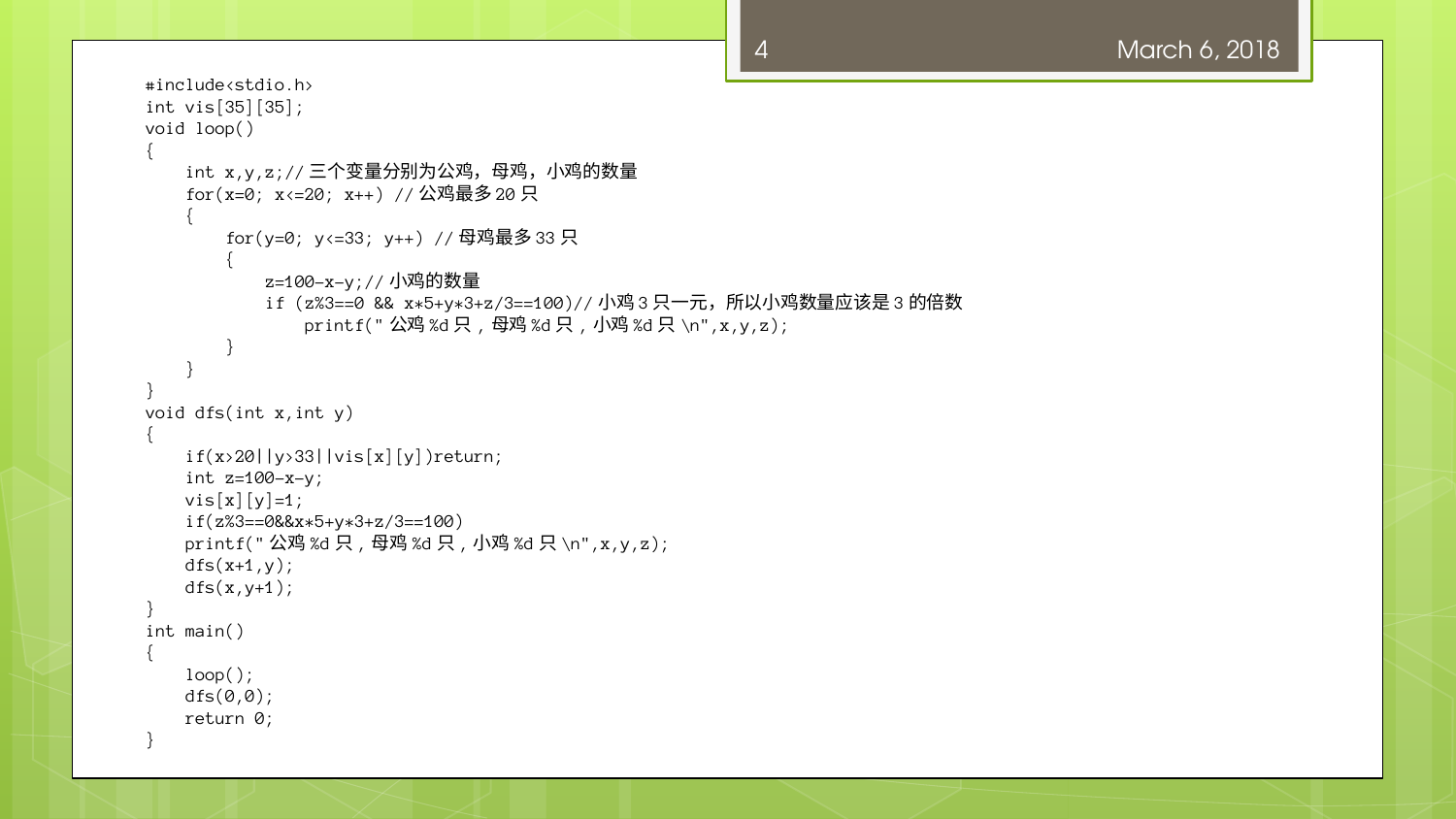

4
March 6, 2018
#include<stdio.h>
int vis[35][35];
void loop()
{
    int x,y,z;//三个变量分别为公鸡，母鸡，小鸡的数量
    for(x=0; x<=20; x++) //公鸡最多20只
    {
        for(y=0; y<=33; y++) //母鸡最多33只
        {
            z=100-x-y;//小鸡的数量
            if (z%3==0 && x*5+y*3+z/3==100)//小鸡3只一元，所以小鸡数量应该是3的倍数
                printf("公鸡%d只,母鸡%d只,小鸡%d只\n",x,y,z);
        }
    }
}
void dfs(int x,int y)
{
    if(x>20||y>33||vis[x][y])return;
    int z=100-x-y;
    vis[x][y]=1;
    if(z%3==0&&x*5+y*3+z/3==100)
    printf("公鸡%d只,母鸡%d只,小鸡%d只\n",x,y,z);
    dfs(x+1,y);
    dfs(x,y+1);
}
int main()
{
    loop();
    dfs(0,0);
    return 0;
}